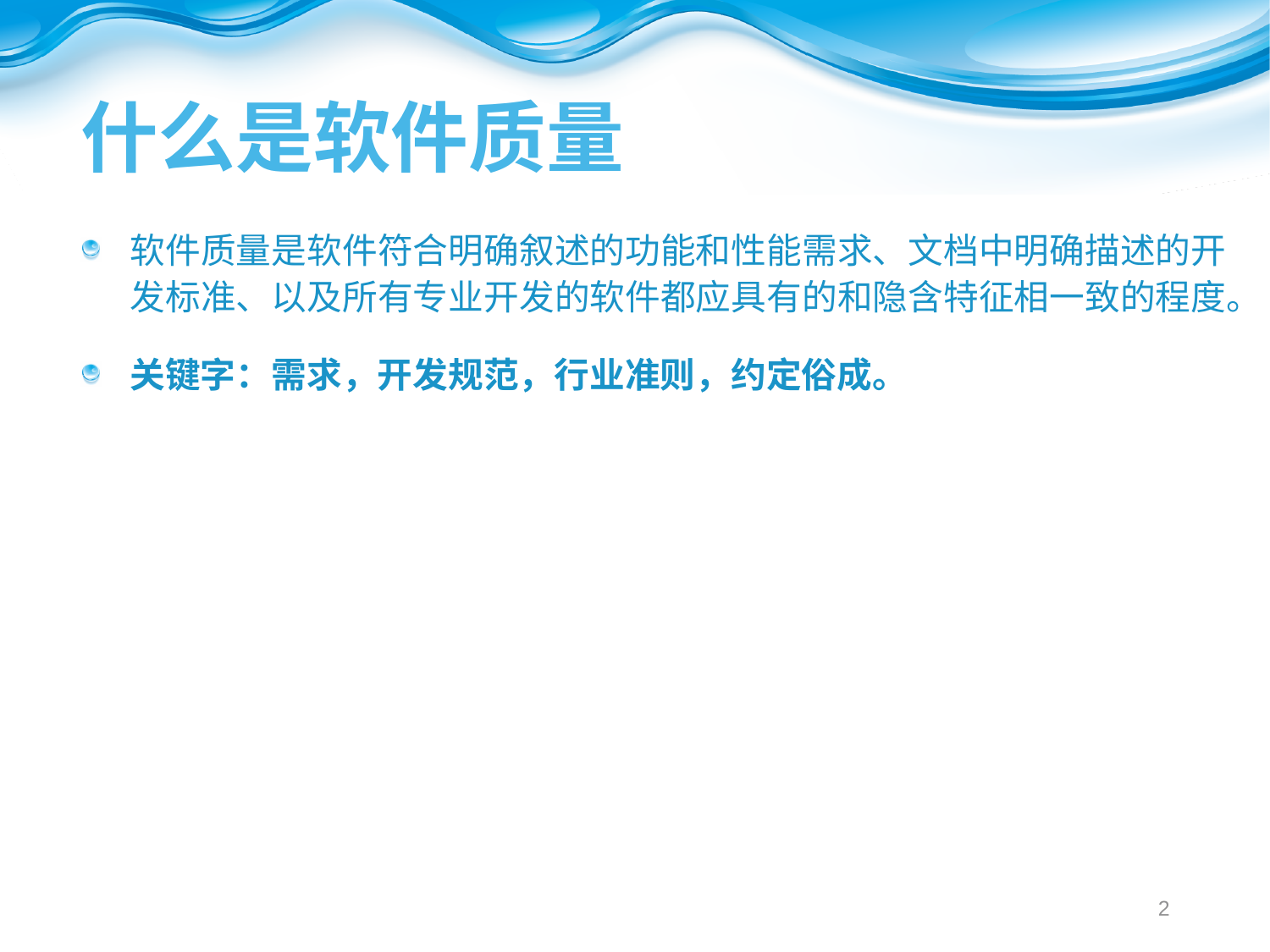

# 什么是软件质量
软件质量是软件符合明确叙述的功能和性能需求、文档中明确描述的开发标准、以及所有专业开发的软件都应具有的和隐含特征相一致的程度。
关键字：需求，开发规范，行业准则，约定俗成。
2